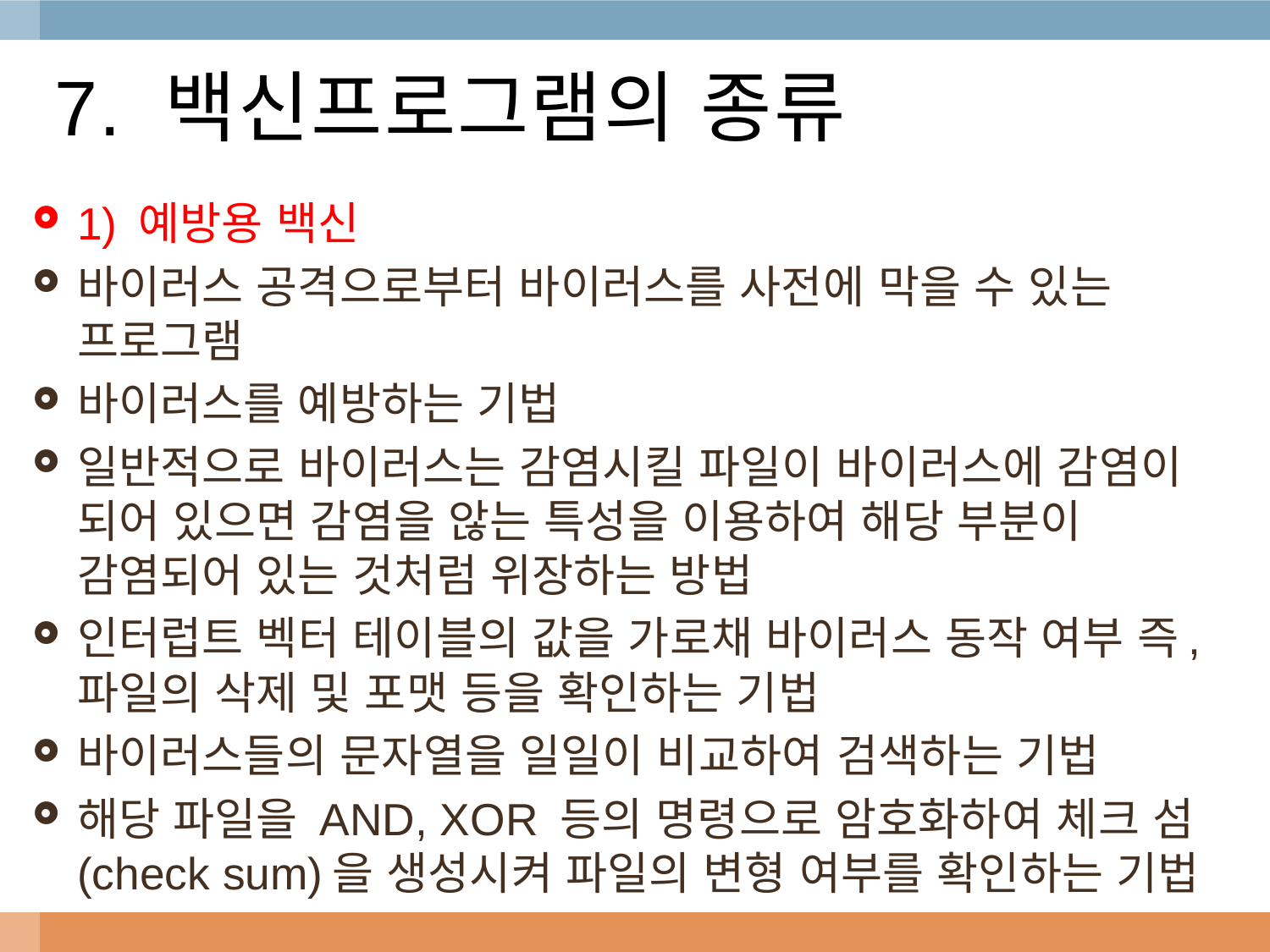

# 7. 백신프로그램의 종류
1) 예방용 백신
바이러스 공격으로부터 바이러스를 사전에 막을 수 있는 프로그램
바이러스를 예방하는 기법
일반적으로 바이러스는 감염시킬 파일이 바이러스에 감염이 되어 있으면 감염을 않는 특성을 이용하여 해당 부분이 감염되어 있는 것처럼 위장하는 방법
인터럽트 벡터 테이블의 값을 가로채 바이러스 동작 여부 즉, 파일의 삭제 및 포맷 등을 확인하는 기법
바이러스들의 문자열을 일일이 비교하여 검색하는 기법
해당 파일을 AND, XOR 등의 명령으로 암호화하여 체크 섬(check sum)을 생성시켜 파일의 변형 여부를 확인하는 기법